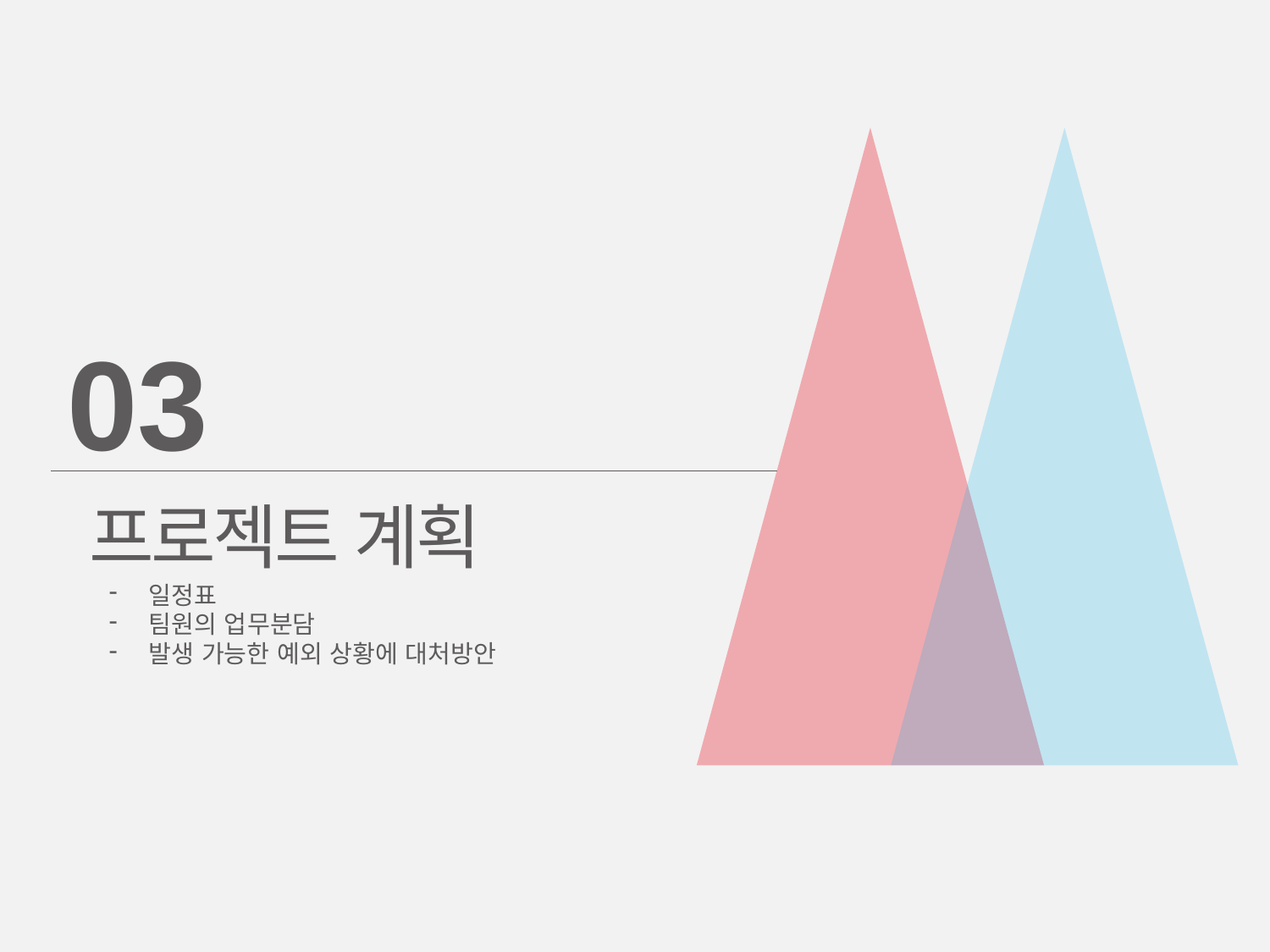

03
프로젝트 계획
일정표
팀원의 업무분담
발생 가능한 예외 상황에 대처방안